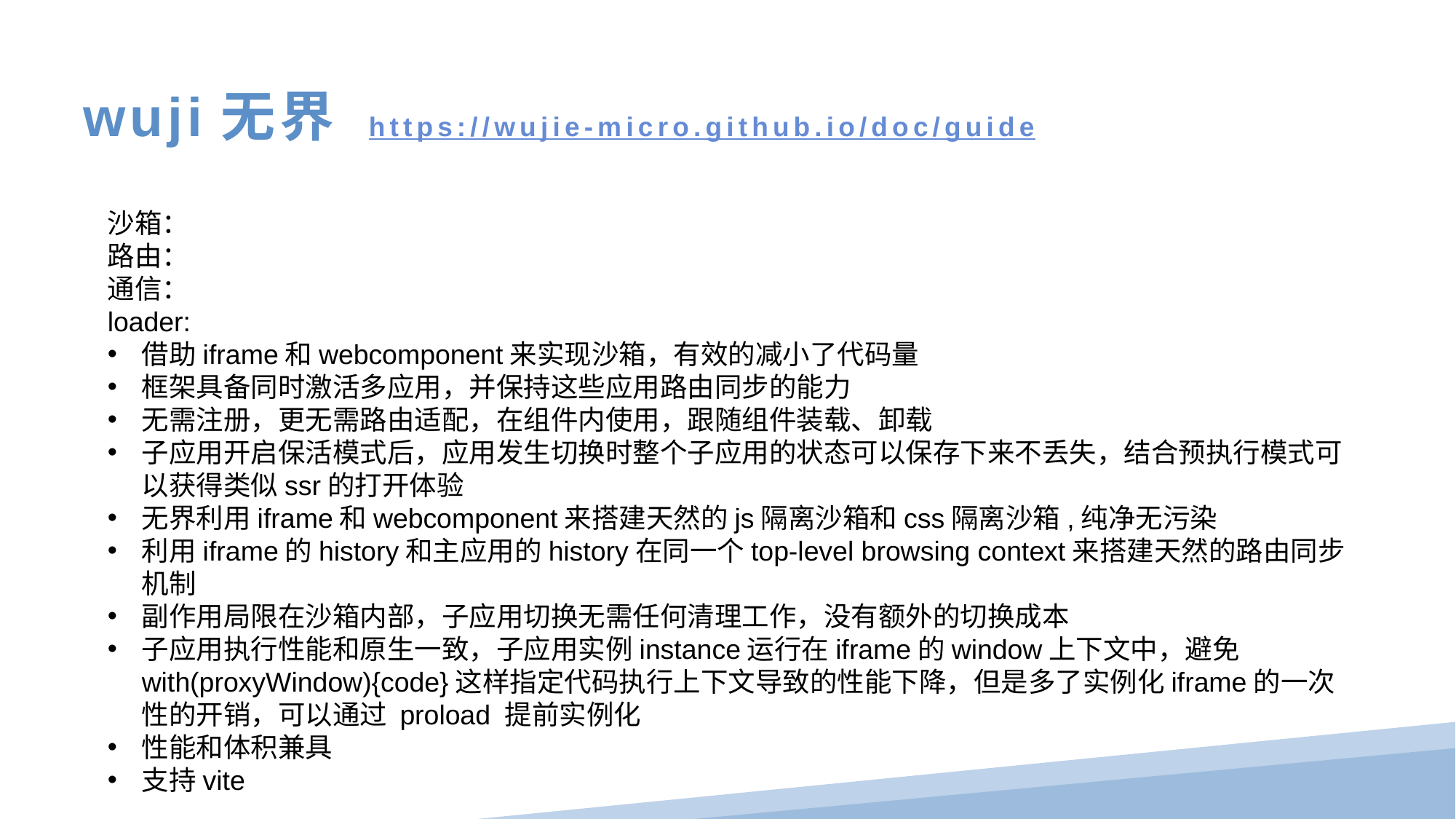

wuji无界 https://wujie-micro.github.io/doc/guide
沙箱：
路由：
通信：
loader:
借助iframe和webcomponent来实现沙箱，有效的减小了代码量
框架具备同时激活多应用，并保持这些应用路由同步的能力
无需注册，更无需路由适配，在组件内使用，跟随组件装载、卸载
子应用开启保活模式后，应用发生切换时整个子应用的状态可以保存下来不丢失，结合预执行模式可以获得类似ssr的打开体验
无界利用iframe和webcomponent来搭建天然的js隔离沙箱和css隔离沙箱,纯净无污染
利用iframe的history和主应用的history在同一个top-level browsing context来搭建天然的路由同步机制
副作用局限在沙箱内部，子应用切换无需任何清理工作，没有额外的切换成本
子应用执行性能和原生一致，子应用实例instance运行在iframe的window上下文中，避免with(proxyWindow){code}这样指定代码执行上下文导致的性能下降，但是多了实例化iframe的一次性的开销，可以通过 proload 提前实例化
性能和体积兼具
支持vite